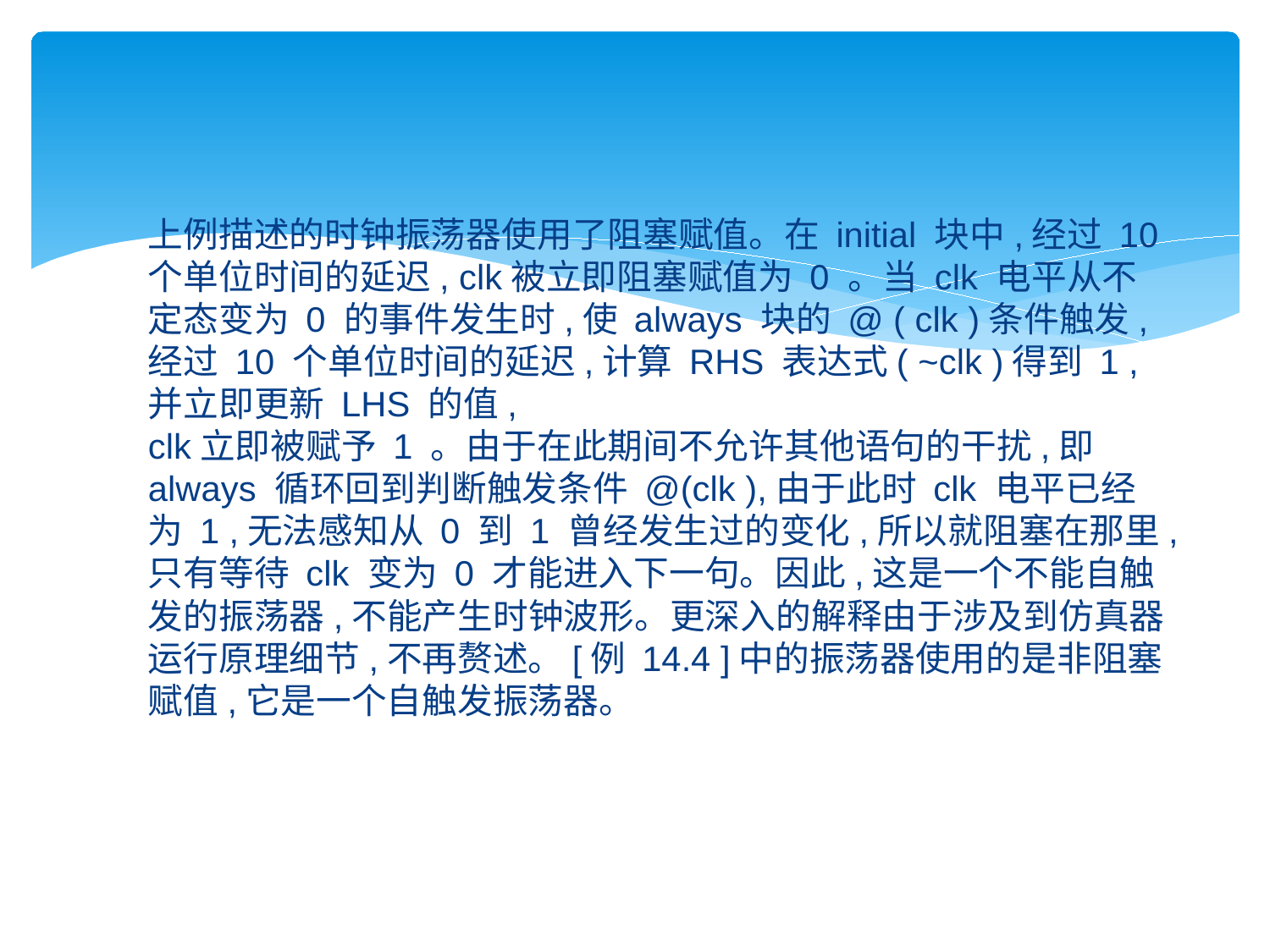

#
上例描述的时钟振荡器使用了阻塞赋值。在 initial 块中,经过 10 个单位时间的延迟, clk被立即阻塞赋值为 0 。当 clk 电平从不定态变为 0 的事件发生时,使 always 块的 @ ( clk )条件触发,经过 10 个单位时间的延迟,计算 RHS 表达式( ~clk )得到 1 ,并立即更新 LHS 的值,
clk立即被赋予 1 。由于在此期间不允许其他语句的干扰,即always 循环回到判断触发条件 @(clk ),由于此时 clk 电平已经为 1 ,无法感知从 0 到 1 曾经发生过的变化,所以就阻塞在那里,只有等待 clk 变为 0 才能进入下一句。因此,这是一个不能自触发的振荡器,不能产生时钟波形。更深入的解释由于涉及到仿真器运行原理细节,不再赘述。[例 14.4 ]中的振荡器使用的是非阻塞赋值,它是一个自触发振荡器。